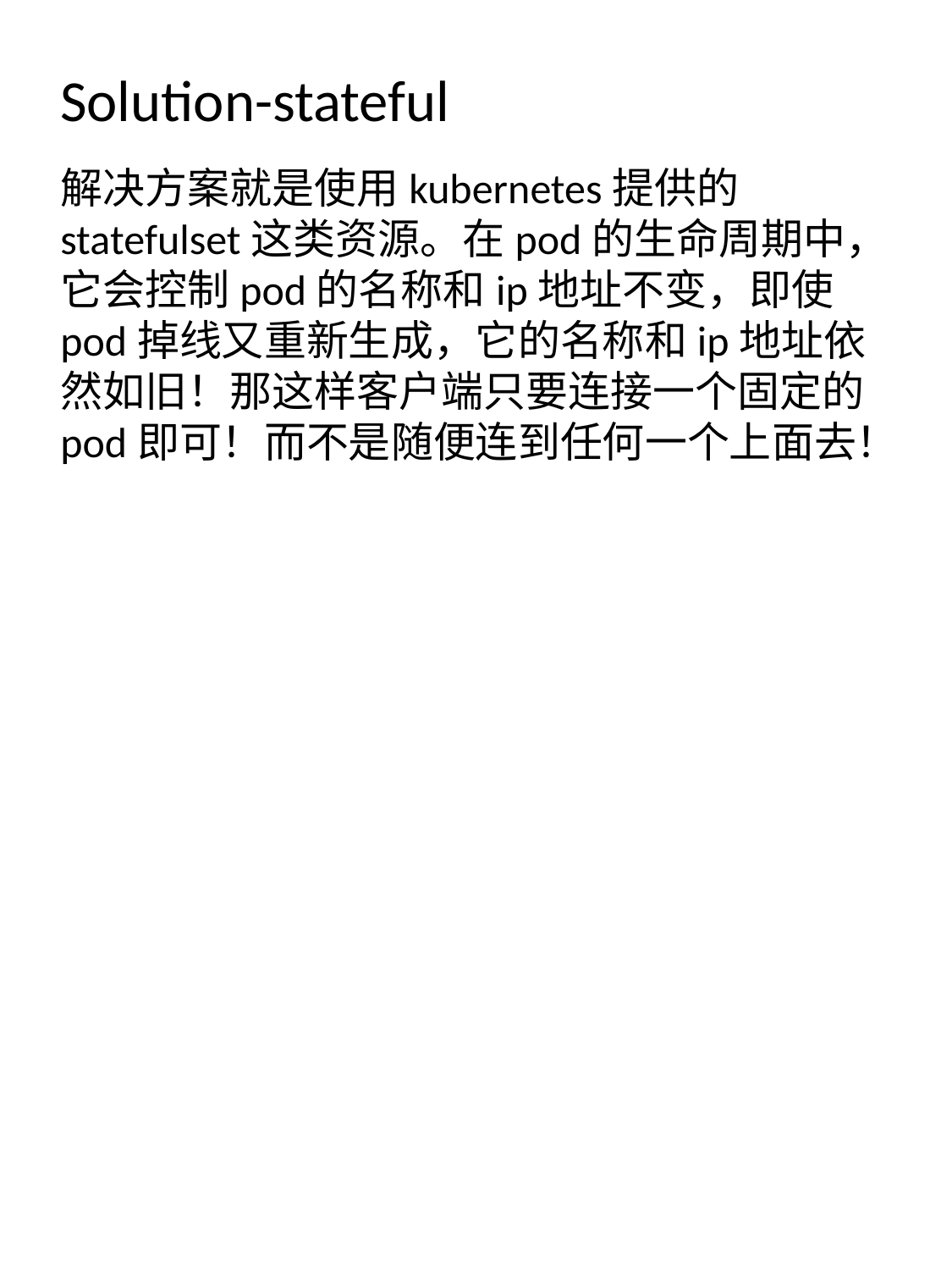

# Solution-stateful
解决方案就是使用kubernetes提供的statefulset这类资源。在pod的生命周期中，它会控制pod的名称和ip地址不变，即使pod掉线又重新生成，它的名称和ip地址依然如旧！那这样客户端只要连接一个固定的pod即可！而不是随便连到任何一个上面去！